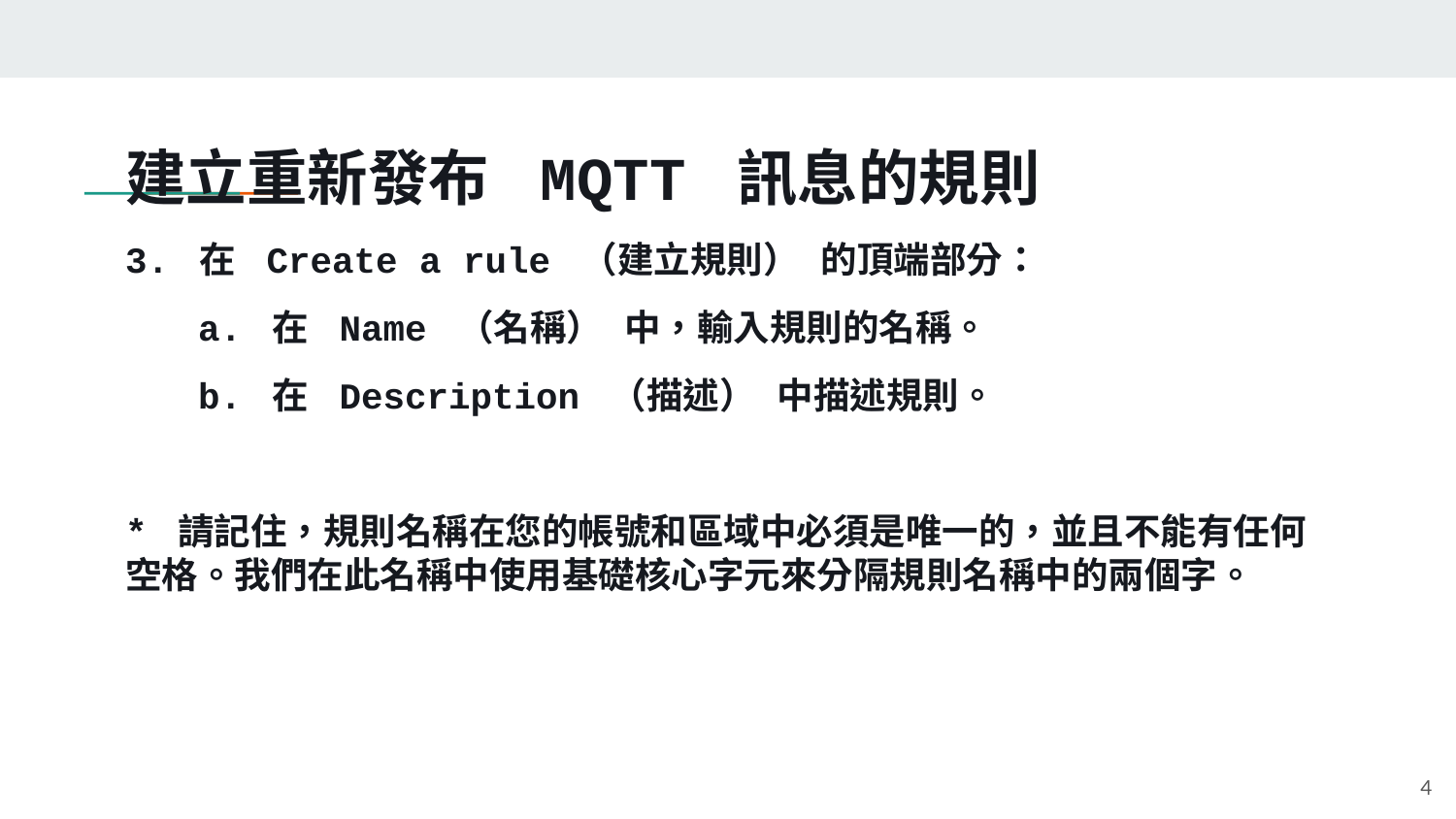

建立重新發布 MQTT 訊息的規則
3. 在 Create a rule （建立規則） 的頂端部分：
a. 在 Name （名稱） 中，輸入規則的名稱。
b. 在 Description （描述） 中描述規則。

* 請記住，規則名稱在您的帳號和區域中必須是唯一的，並且不能有任何空格。我們在此名稱中使用基礎核心字元來分隔規則名稱中的兩個字。
4